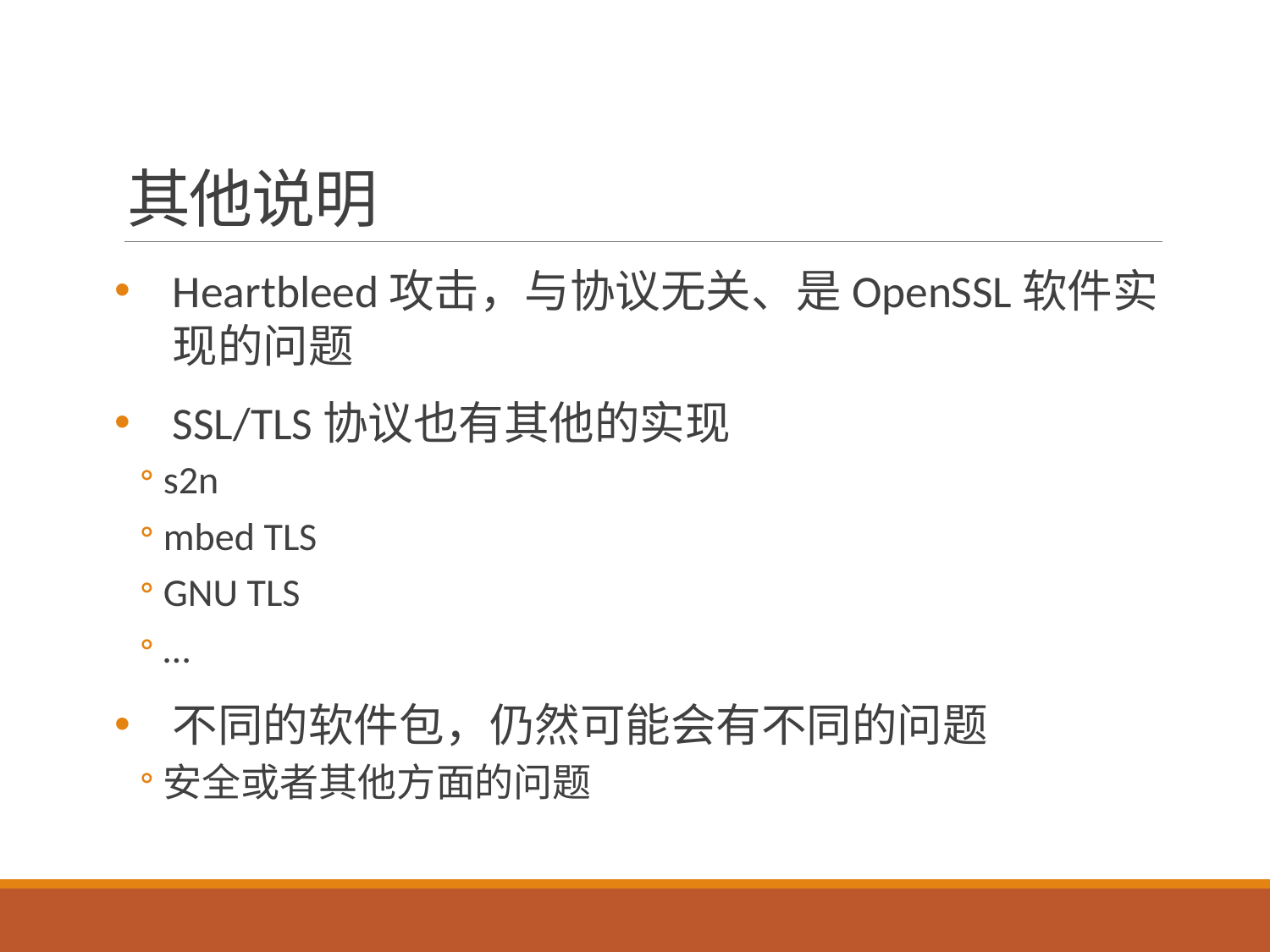

# 其他说明
Heartbleed攻击，与协议无关、是OpenSSL软件实现的问题
SSL/TLS协议也有其他的实现
s2n
mbed TLS
GNU TLS
…
不同的软件包，仍然可能会有不同的问题
安全或者其他方面的问题
76